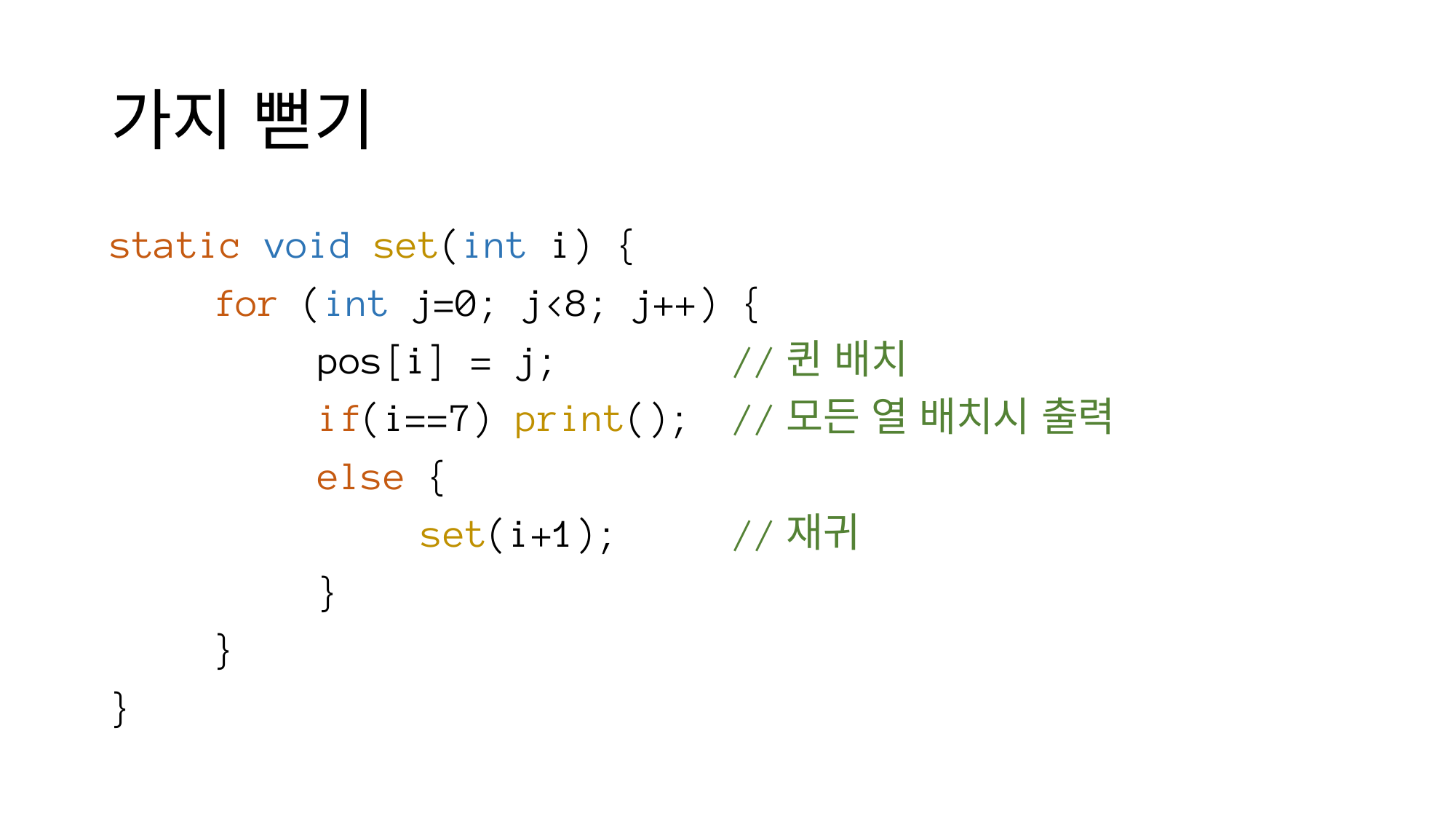

# 가지 뻗기
static void set(int i) {
	for (int j=0; j<8; j++) {
		pos[i] = j;		//퀸 배치
		if(i==7) print();	//모든 열 배치시 출력
		else {
			set(i+1);		//재귀
		}
	}
}